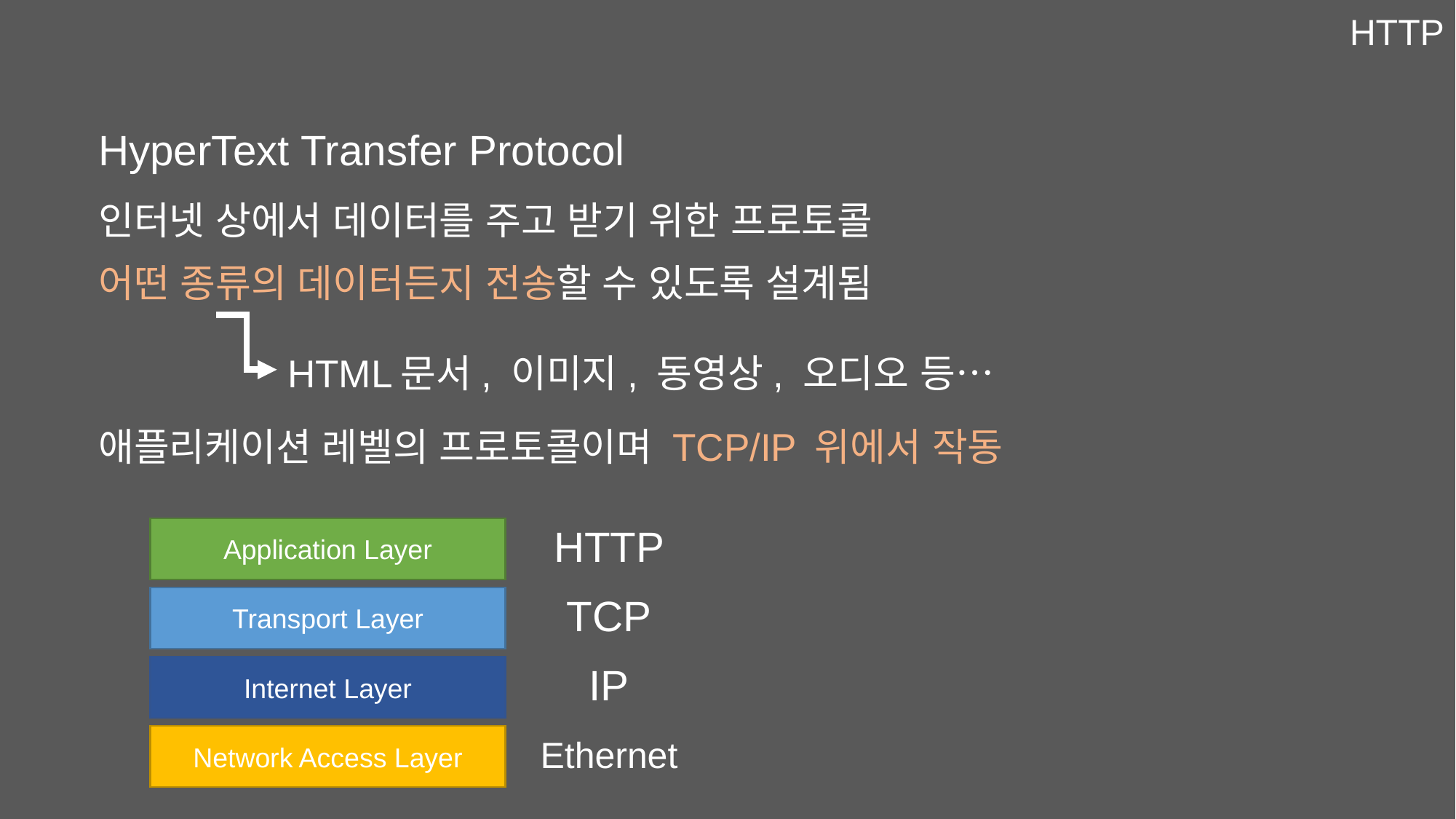

HTTP
HyperText Transfer Protocol
인터넷 상에서 데이터를 주고 받기 위한 프로토콜
어떤 종류의 데이터든지 전송할 수 있도록 설계됨
HTML문서, 이미지, 동영상, 오디오 등…
애플리케이션 레벨의 프로토콜이며 TCP/IP 위에서 작동
Application Layer
Transport Layer
Internet Layer
Network Access Layer
HTTP
TCP
IP
Ethernet